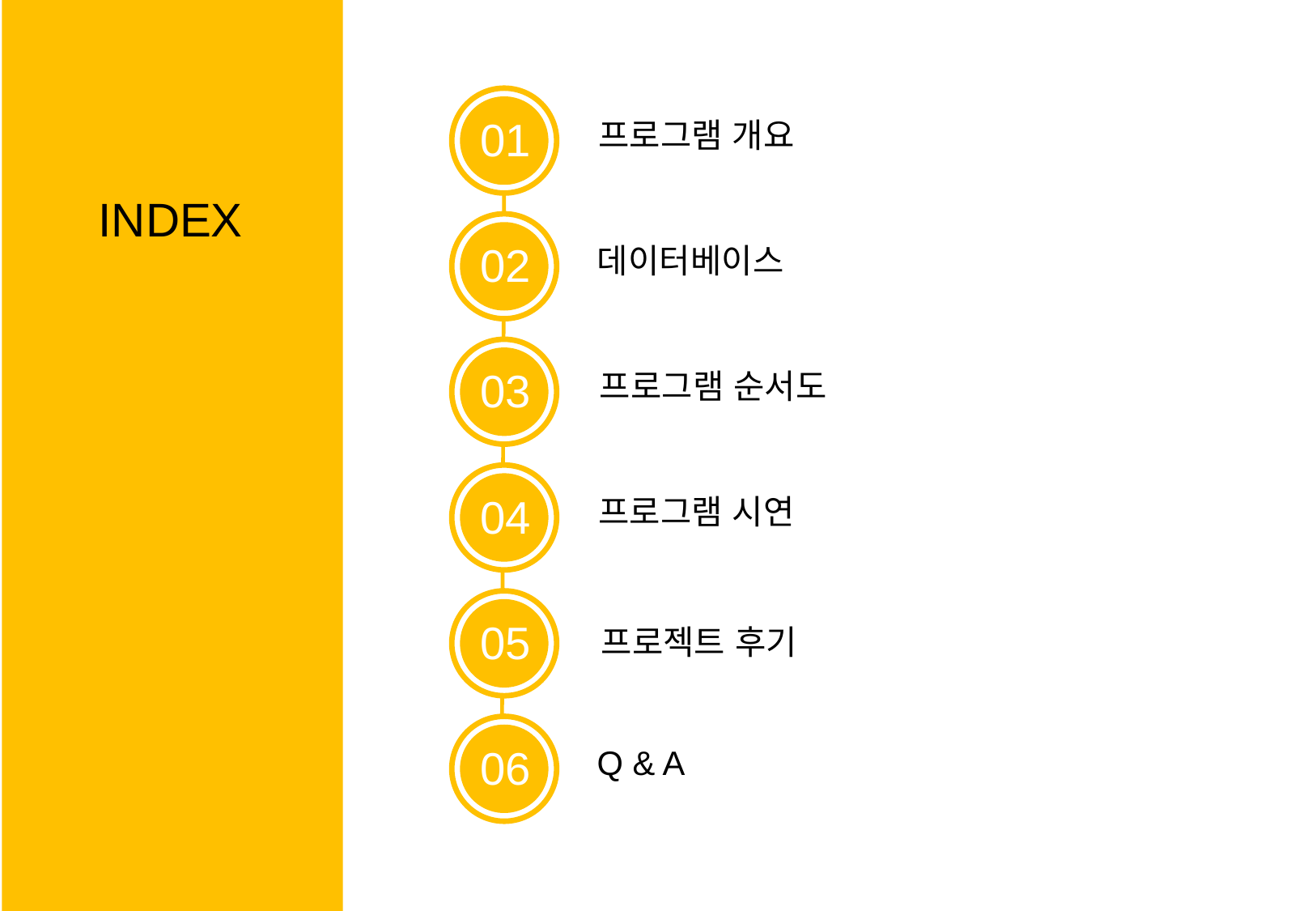

01
프로그램 개요
INDEX

02
데이터베이스

03
프로그램 순서도

04
프로그램 시연

05
프로젝트 후기

06
Q & A

내용을 입력해주세요
폰트바다를 통해 다양한 HY폰트를 사용해보세요.